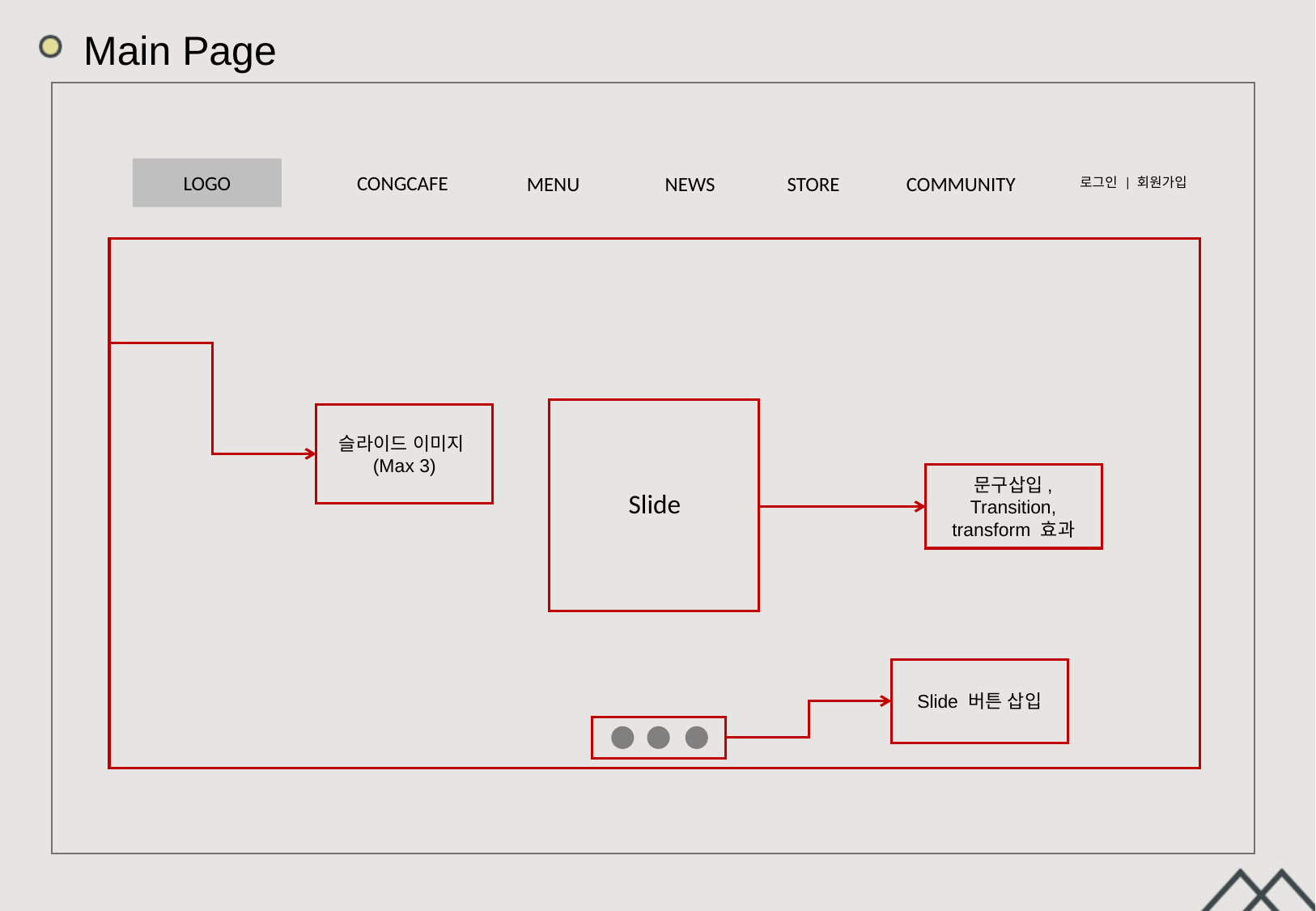

Main Page

LOGO
CONGCAFE
MENU
NEWS
STORE
COMMUNITY
로그인 | 회원가입
Slide

슬라이드 이미지
(Max 3)
문구삽입,
Transition, transform 효과
Slide 버튼 삽입